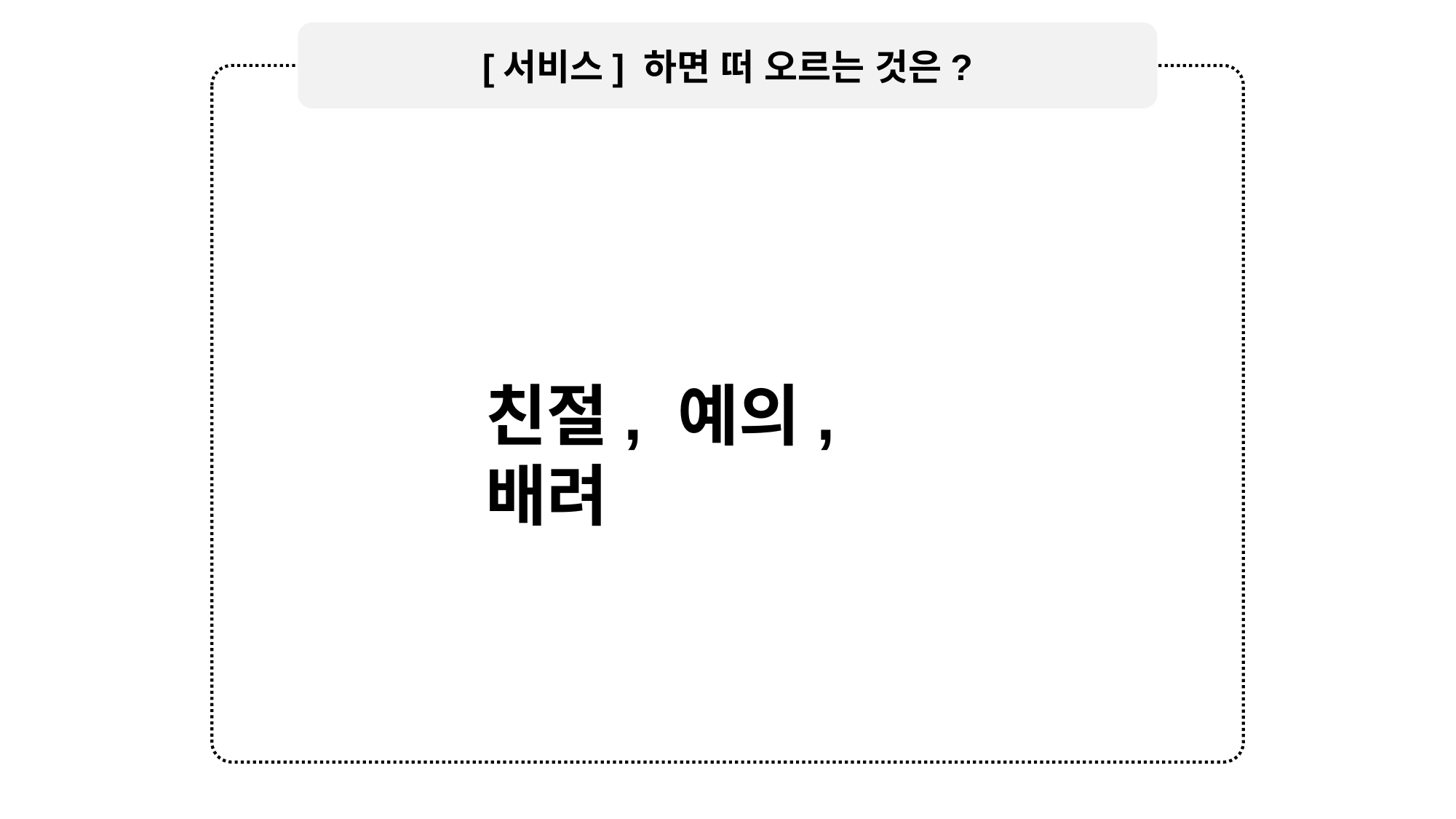

[서비스] 하면 떠 오르는 것은?

친절, 예의, 배려